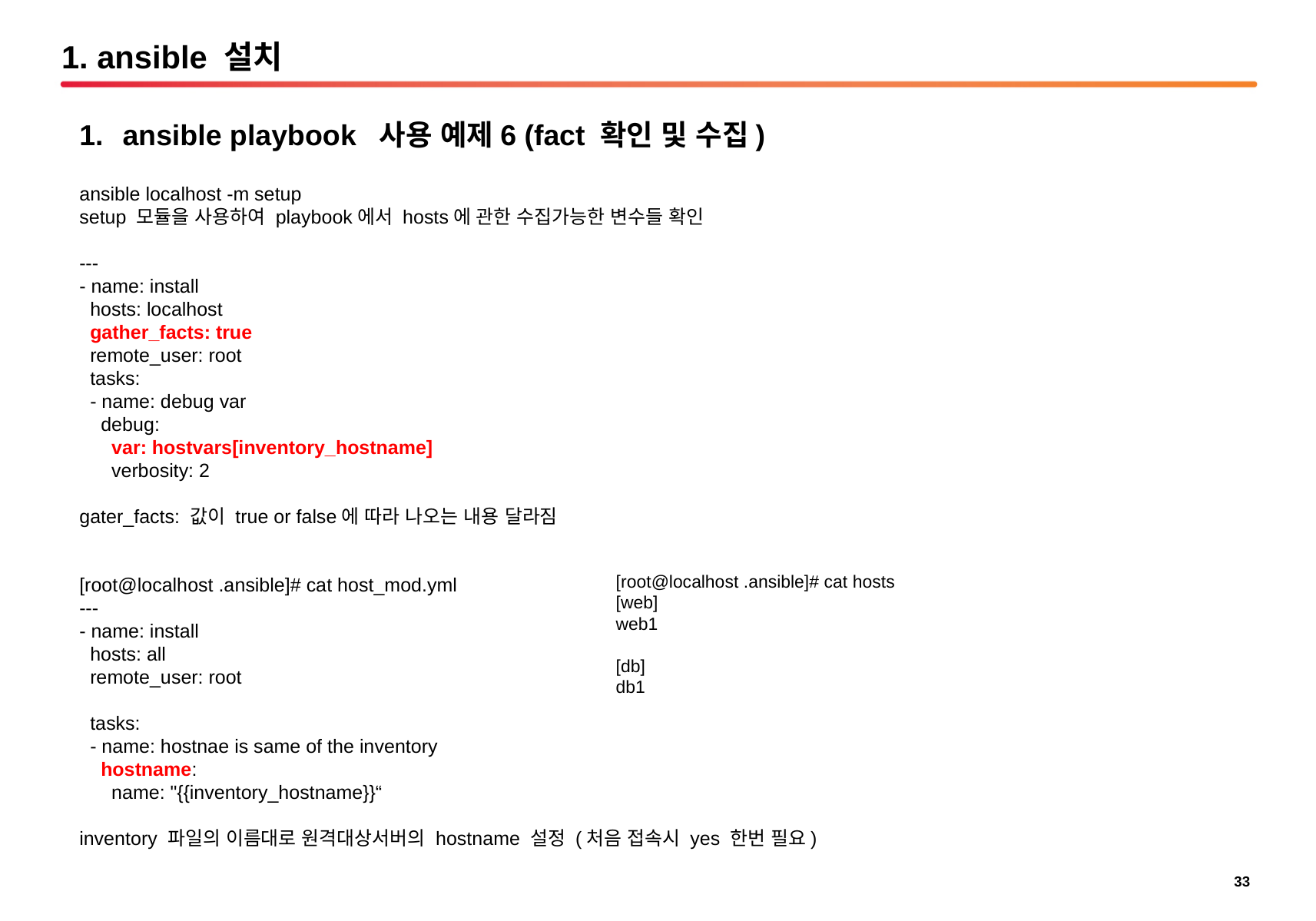

# 1. ansible 설치
ansible playbook  사용 예제6 (fact 확인 및 수집)

ansible localhost -m setup
setup 모듈을 사용하여 playbook에서 hosts에 관한 수집가능한 변수들 확인

---
- name: install
  hosts: localhost
  gather_facts: true
  remote_user: root
  tasks:
  - name: debug var
    debug:
      var: hostvars[inventory_hostname]
      verbosity: 2

gater_facts: 값이 true or false에 따라 나오는 내용 달라짐

[root@localhost .ansible]# cat host_mod.yml
---
- name: install
  hosts: all
  remote_user: root

  tasks:
  - name: hostnae is same of the inventory
    hostname:
      name: "{{inventory_hostname}}“

inventory 파일의 이름대로 원격대상서버의 hostname 설정 (처음 접속시 yes 한번 필요)

[root@localhost .ansible]# cat hosts
[web]
web1

[db]
db1